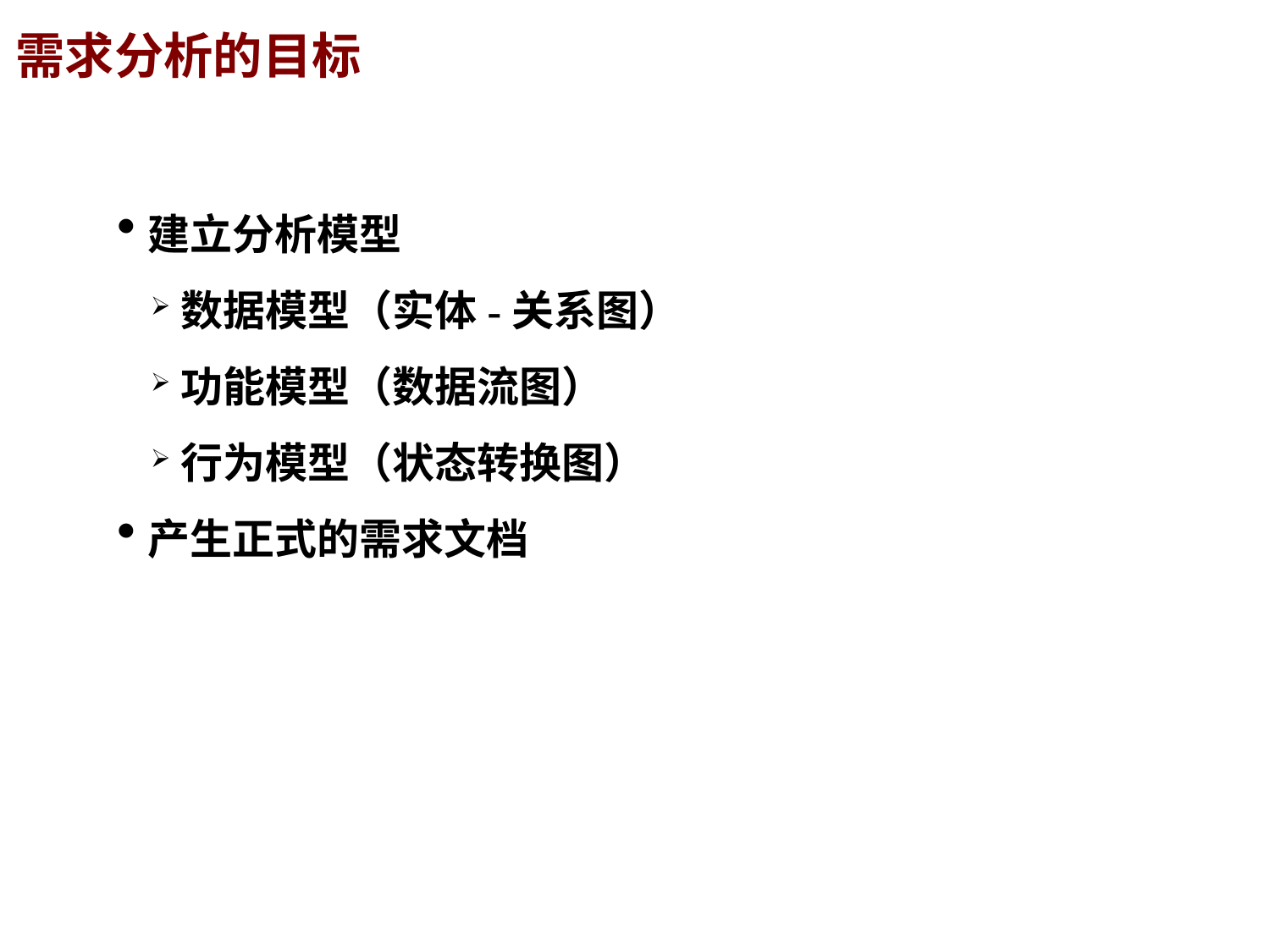

需求分析的目标
建立分析模型
数据模型（实体-关系图）
功能模型（数据流图）
行为模型（状态转换图）
产生正式的需求文档